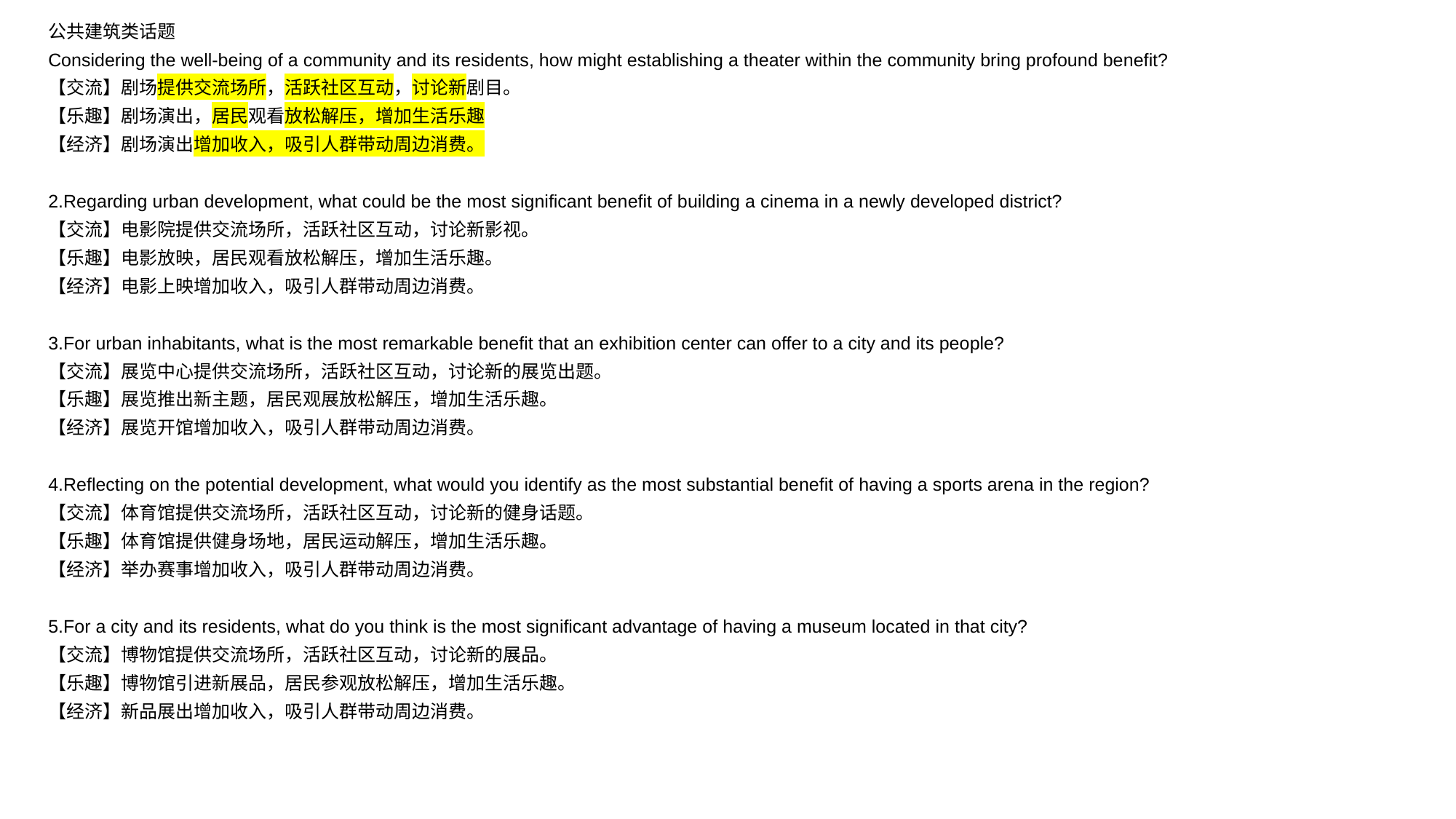

公共建筑类话题
Considering the well-being of a community and its residents, how might establishing a theater within the community bring profound benefit?
【交流】剧场提供交流场所，活跃社区互动，讨论新剧目。
【乐趣】剧场演出，居民观看放松解压，增加生活乐趣
【经济】剧场演出增加收入，吸引人群带动周边消费。

2.Regarding urban development, what could be the most significant benefit of building a cinema in a newly developed district?
【交流】电影院提供交流场所，活跃社区互动，讨论新影视。
【乐趣】电影放映，居民观看放松解压，增加生活乐趣。
【经济】电影上映增加收入，吸引人群带动周边消费。

3.For urban inhabitants, what is the most remarkable benefit that an exhibition center can offer to a city and its people?
【交流】展览中心提供交流场所，活跃社区互动，讨论新的展览出题。
【乐趣】展览推出新主题，居民观展放松解压，增加生活乐趣。
【经济】展览开馆增加收入，吸引人群带动周边消费。

4.Reflecting on the potential development, what would you identify as the most substantial benefit of having a sports arena in the region?
【交流】体育馆提供交流场所，活跃社区互动，讨论新的健身话题。
【乐趣】体育馆提供健身场地，居民运动解压，增加生活乐趣。
【经济】举办赛事增加收入，吸引人群带动周边消费。

5.For a city and its residents, what do you think is the most significant advantage of having a museum located in that city?
【交流】博物馆提供交流场所，活跃社区互动，讨论新的展品。
【乐趣】博物馆引进新展品，居民参观放松解压，增加生活乐趣。
【经济】新品展出增加收入，吸引人群带动周边消费。